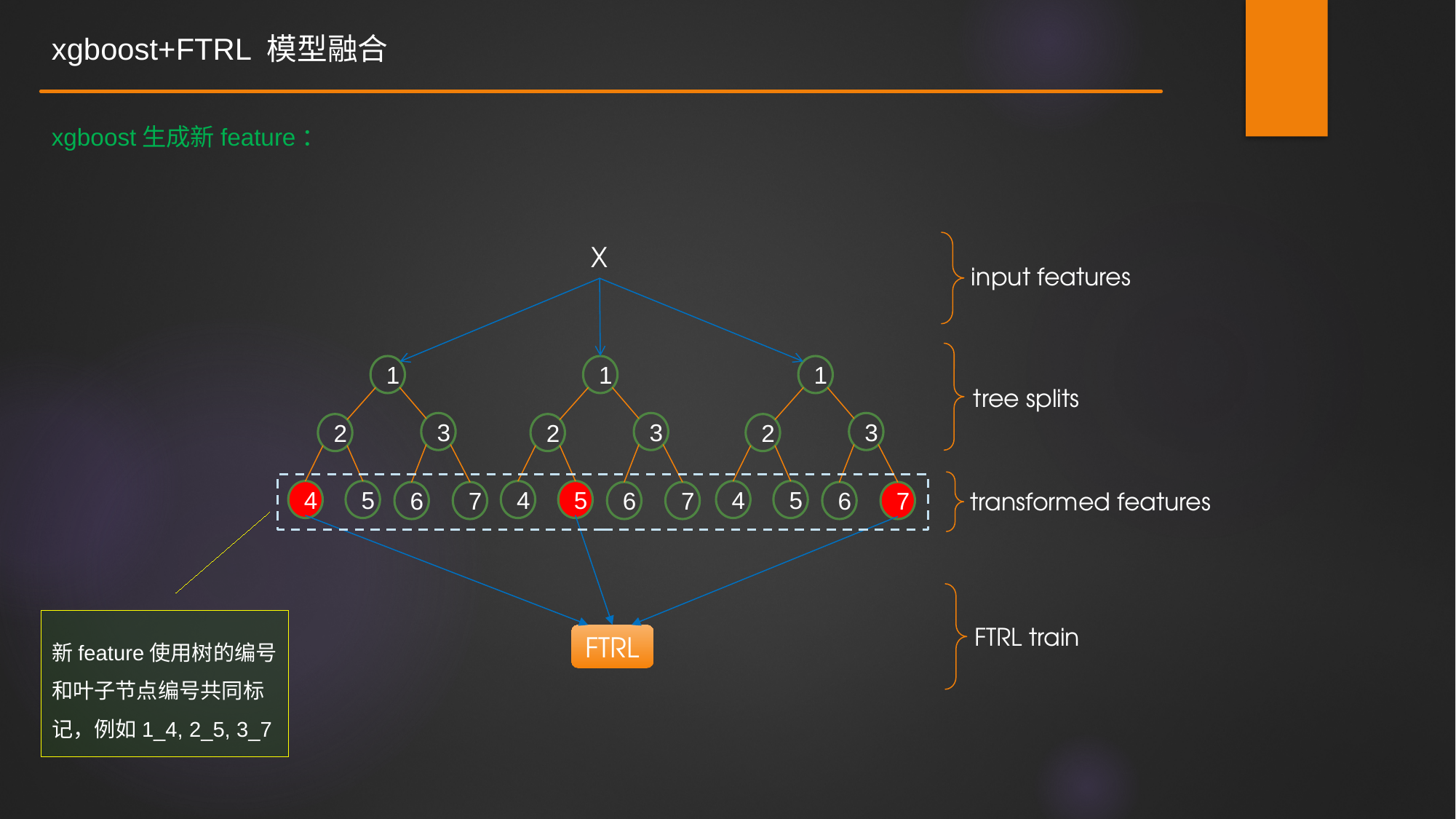

xgboost+FTRL 模型融合
xgboost生成新feature：

X
input features

1
3
2
4
5
6
7
1
3
2
4
5
6
7
1
3
2
4
5
6
7
tree splits

transformed features

FTRL train
FTRL
新feature使用树的编号和叶子节点编号共同标记，例如1_4, 2_5, 3_7